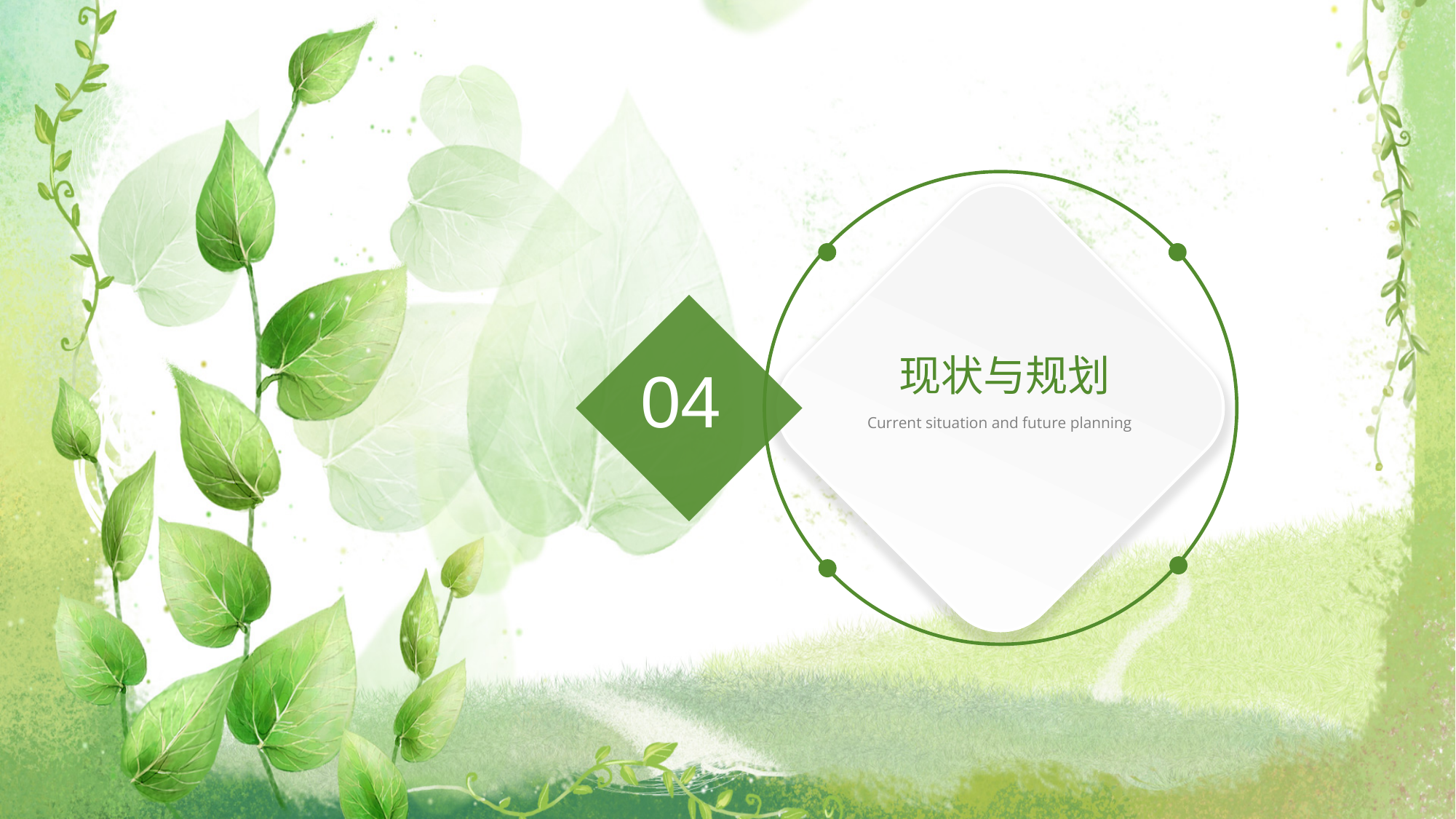

现状与规划
04
Current situation and future planning